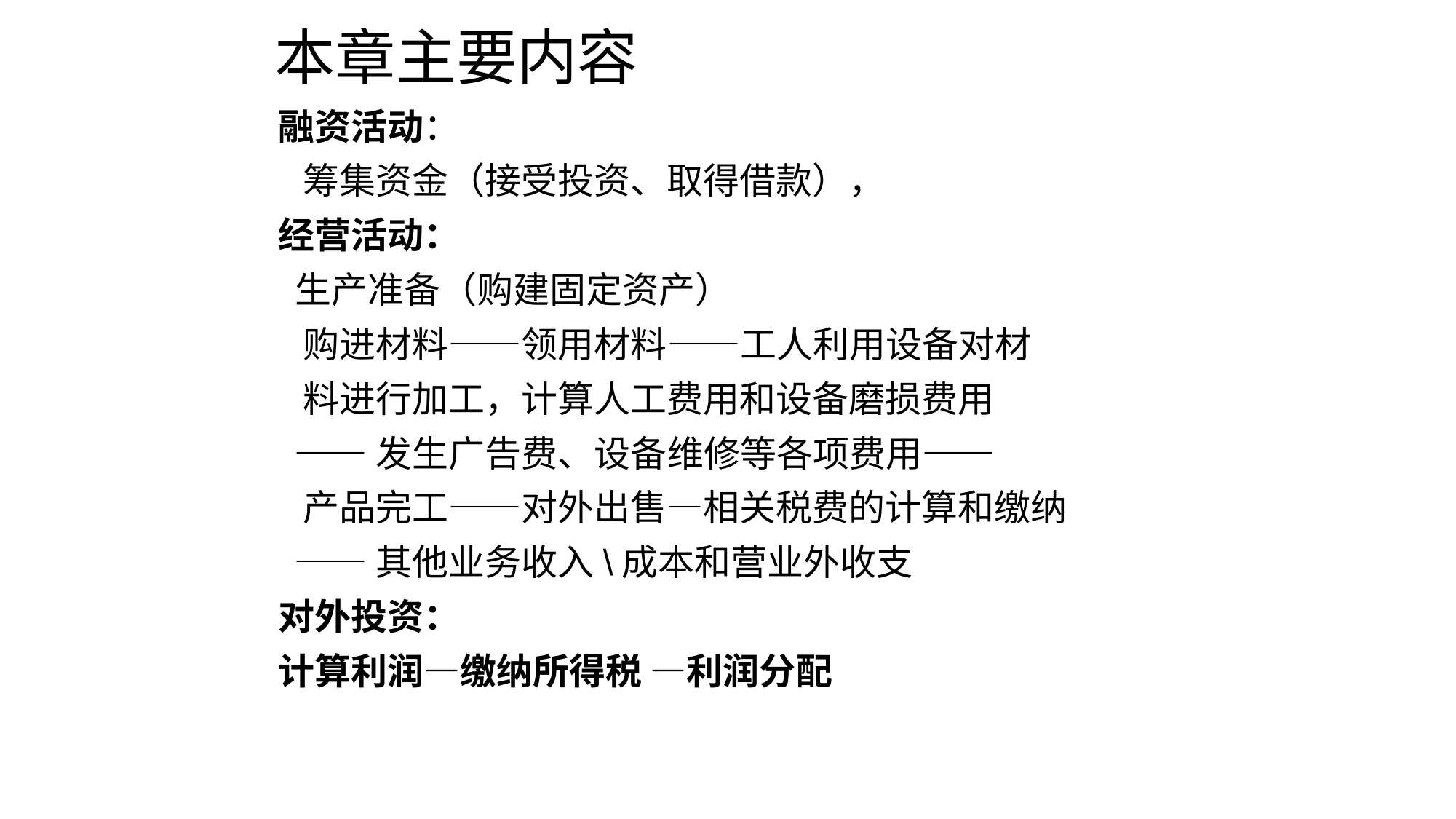

本章主要内容
#
融资活动：
  筹集资金（接受投资、取得借款），
经营活动：
 生产准备（购建固定资产）
  购进材料——领用材料——工人利用设备对材
  料进行加工，计算人工费用和设备磨损费用
  ——发生广告费、设备维修等各项费用——
  产品完工——对外出售—相关税费的计算和缴纳
  ——其他业务收入\成本和营业外收支
对外投资：
计算利润—缴纳所得税 —利润分配